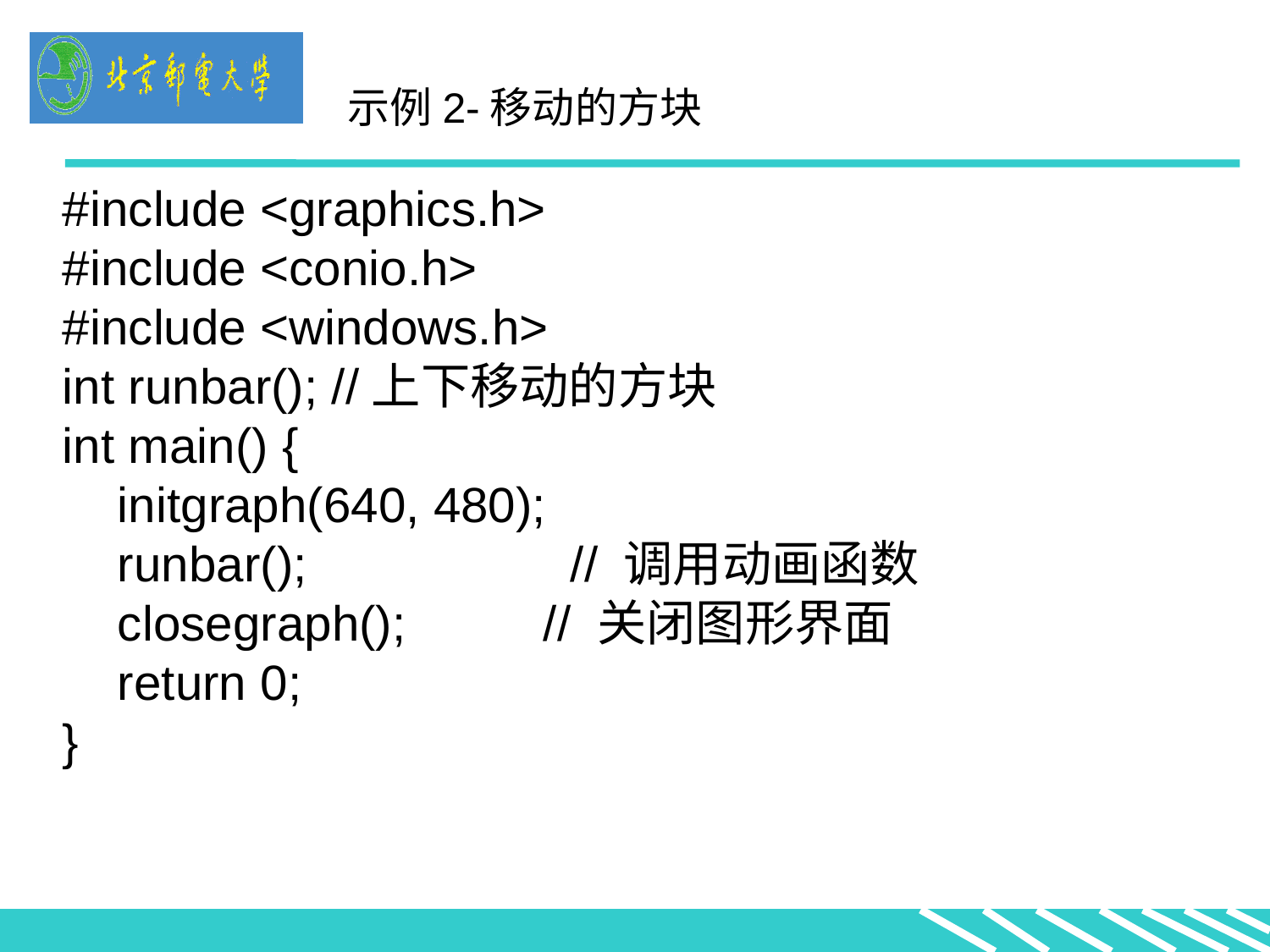

示例2-移动的方块
#include <graphics.h>
#include <conio.h>
#include <windows.h>
int runbar(); //上下移动的方块
int main() {
    initgraph(640, 480);
    runbar();			// 调用动画函数
    closegraph();          // 关闭图形界面
    return 0;
}